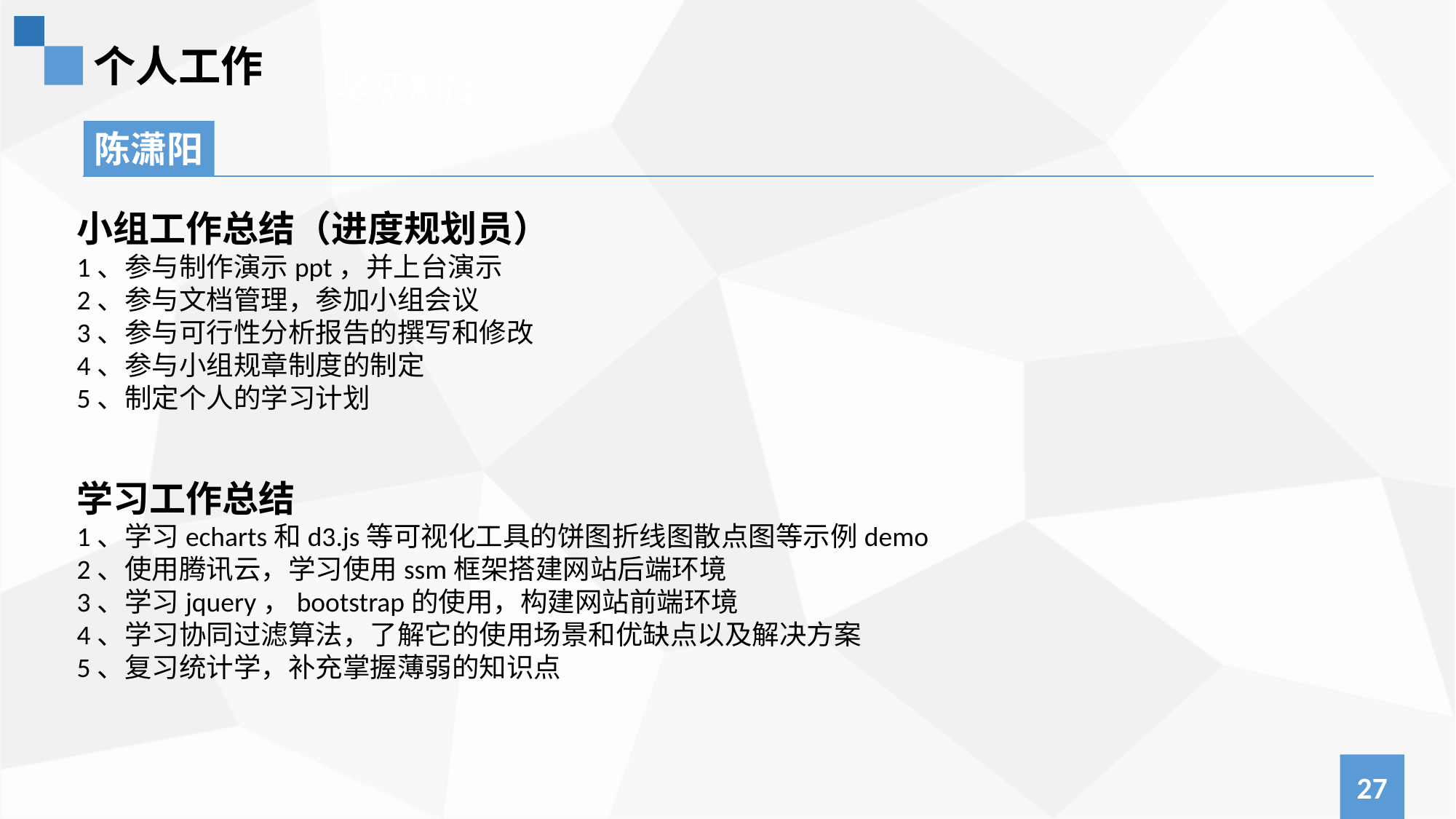

个人工作
奖惩制度
陈潇阳
小组工作总结（进度规划员）
1、参与制作演示ppt，并上台演示
2、参与文档管理，参加小组会议
3、参与可行性分析报告的撰写和修改
4、参与小组规章制度的制定
5、制定个人的学习计划
学习工作总结
1、学习echarts和d3.js等可视化工具的饼图折线图散点图等示例demo
2、使用腾讯云，学习使用ssm框架搭建网站后端环境
3、学习jquery，bootstrap的使用，构建网站前端环境
4、学习协同过滤算法，了解它的使用场景和优缺点以及解决方案
5、复习统计学，补充掌握薄弱的知识点
27